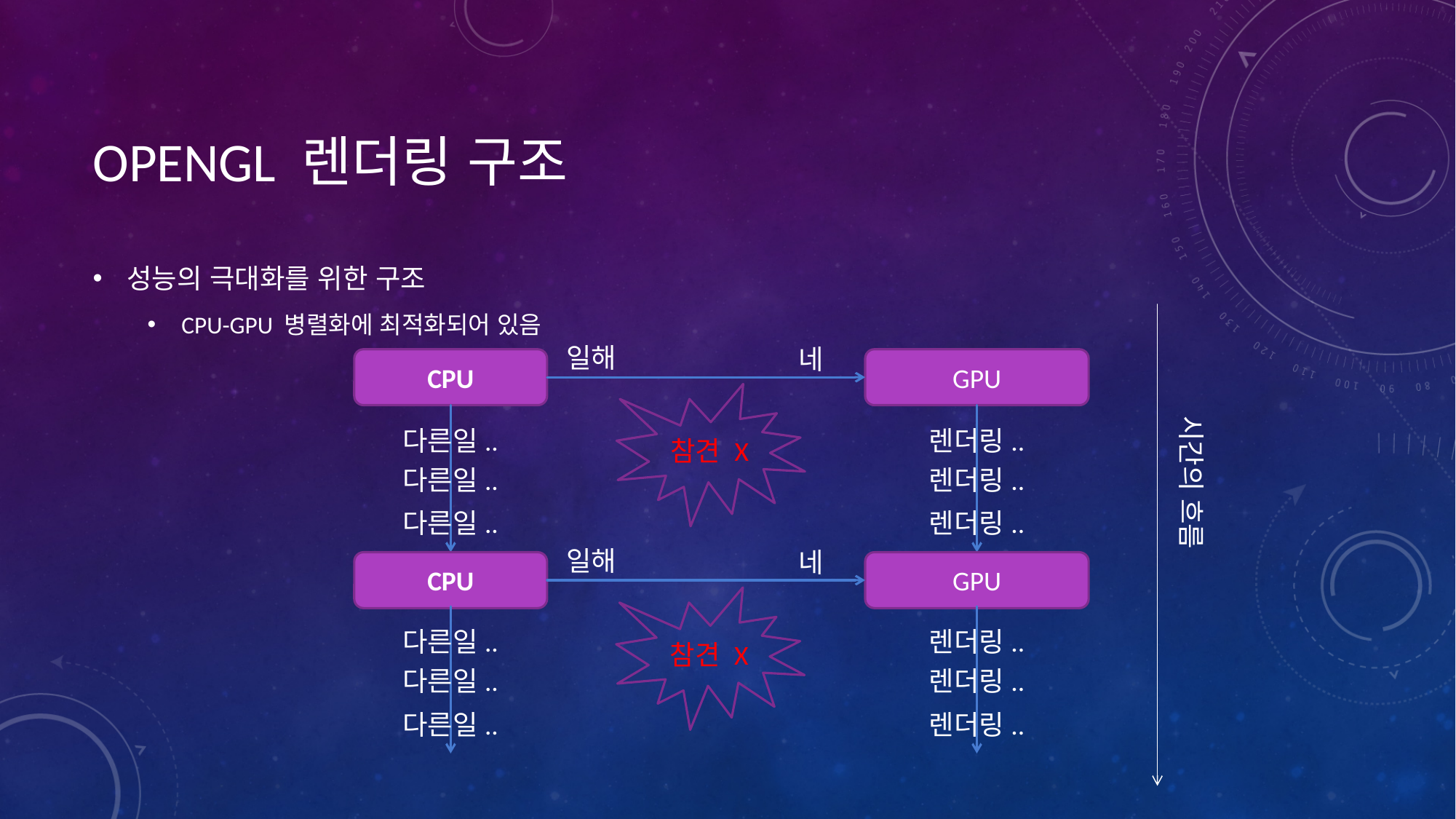

# OpenGL 렌더링 구조
성능의 극대화를 위한 구조
CPU-GPU 병렬화에 최적화되어 있음
일해
네
CPU
GPU
참견 X
시간의 흐름
다른일..
렌더링..
다른일..
렌더링..
다른일..
렌더링..
일해
네
CPU
GPU
참견 X
다른일..
렌더링..
다른일..
렌더링..
다른일..
렌더링..